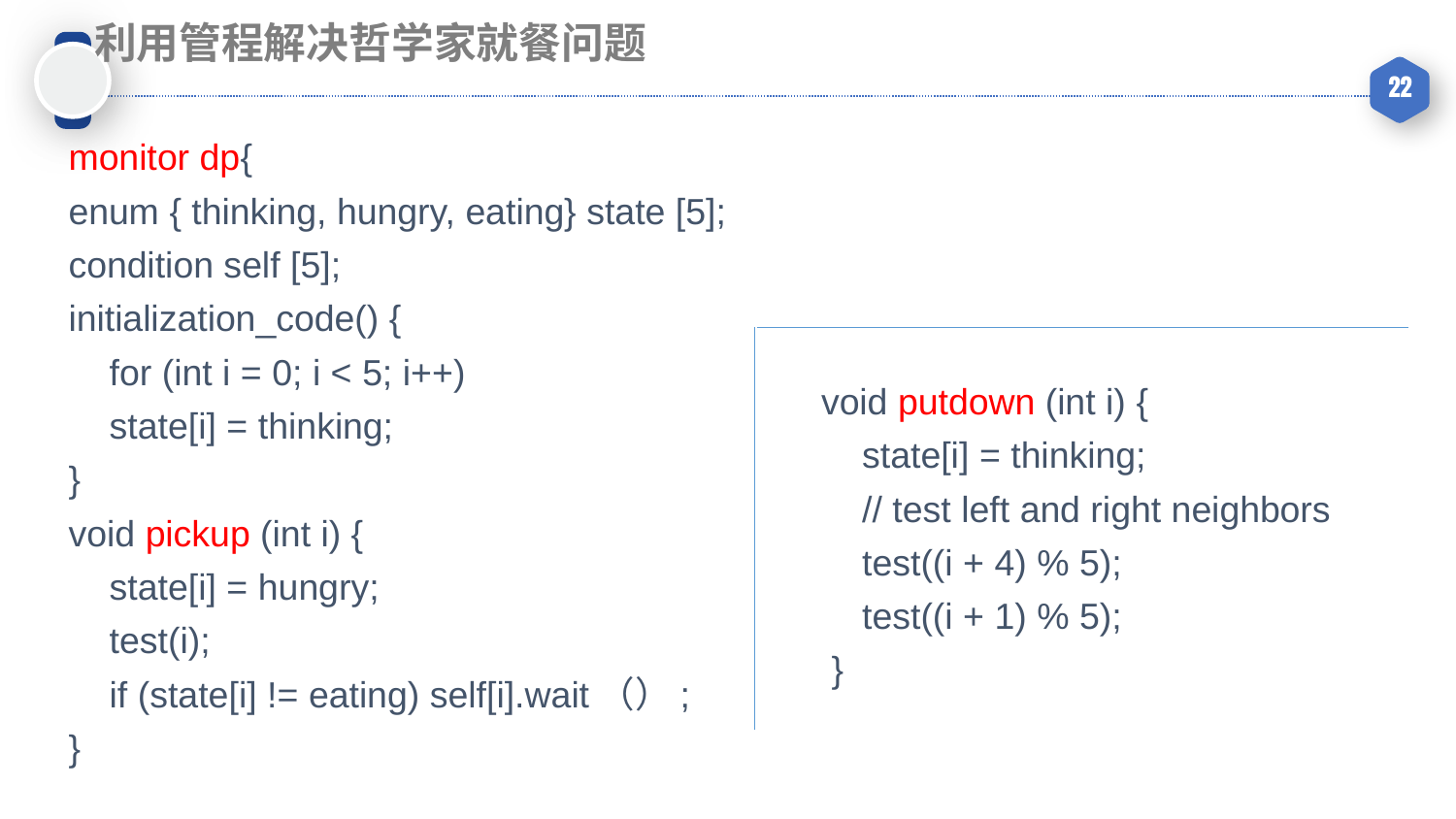

利用管程解决哲学家就餐问题
monitor dp{
enum { thinking, hungry, eating} state [5];
condition self [5];
initialization_code() {
    for (int i = 0; i < 5; i++)
    state[i] = thinking;
}
void pickup (int i) {
    state[i] = hungry;
    test(i);
    if (state[i] != eating) self[i].wait（）;
}
void putdown (int i) {
    state[i] = thinking;
    // test left and right neighbors
    test((i + 4) % 5);
    test((i + 1) % 5);
 }